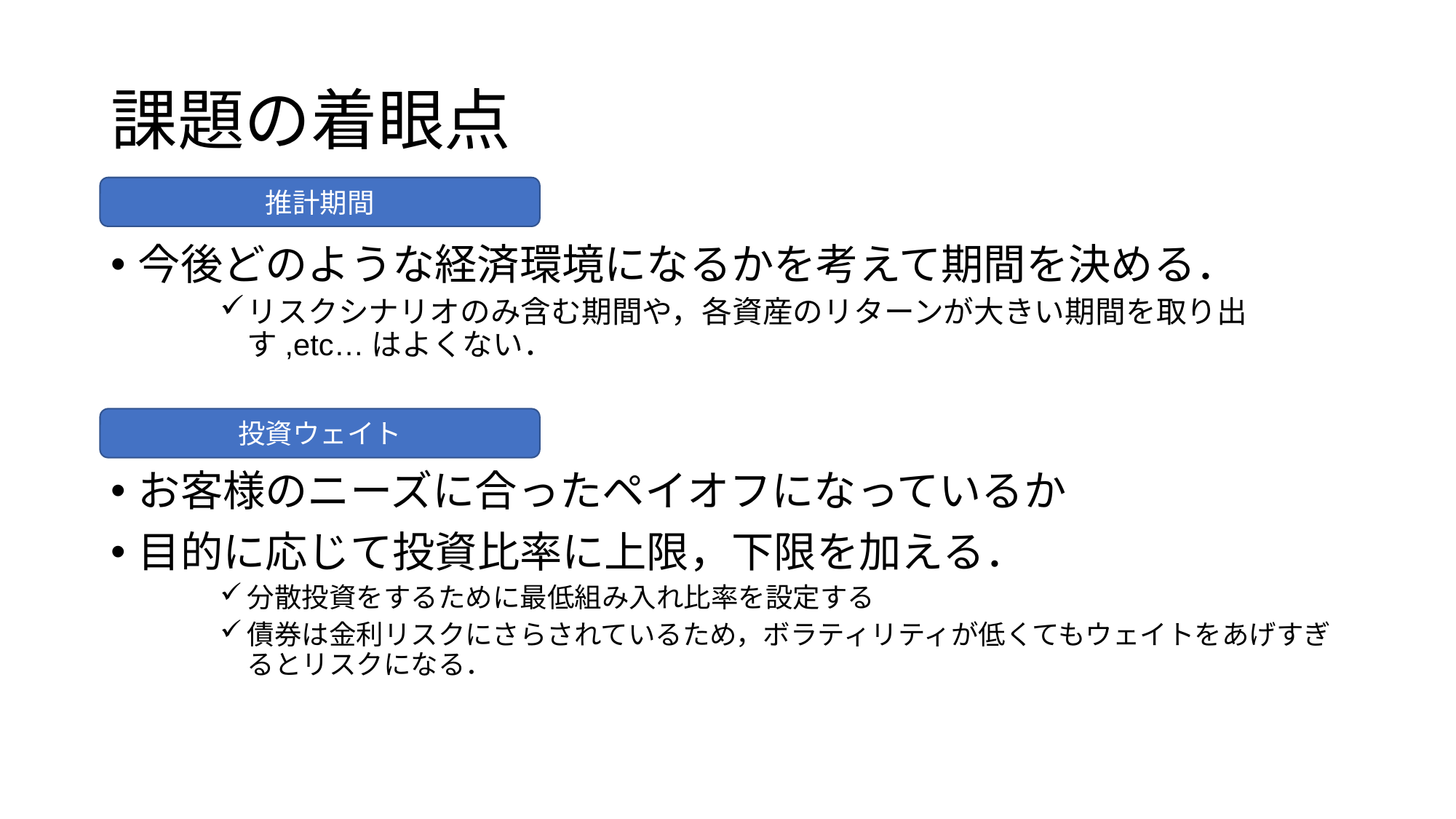

# 課題の着眼点
推計期間
今後どのような経済環境になるかを考えて期間を決める．
リスクシナリオのみ含む期間や，各資産のリターンが大きい期間を取り出す,etc…はよくない．

投資ウェイト
お客様のニーズに合ったペイオフになっているか
目的に応じて投資比率に上限，下限を加える．
分散投資をするために最低組み入れ比率を設定する
債券は金利リスクにさらされているため，ボラティリティが低くてもウェイトをあげすぎるとリスクになる．